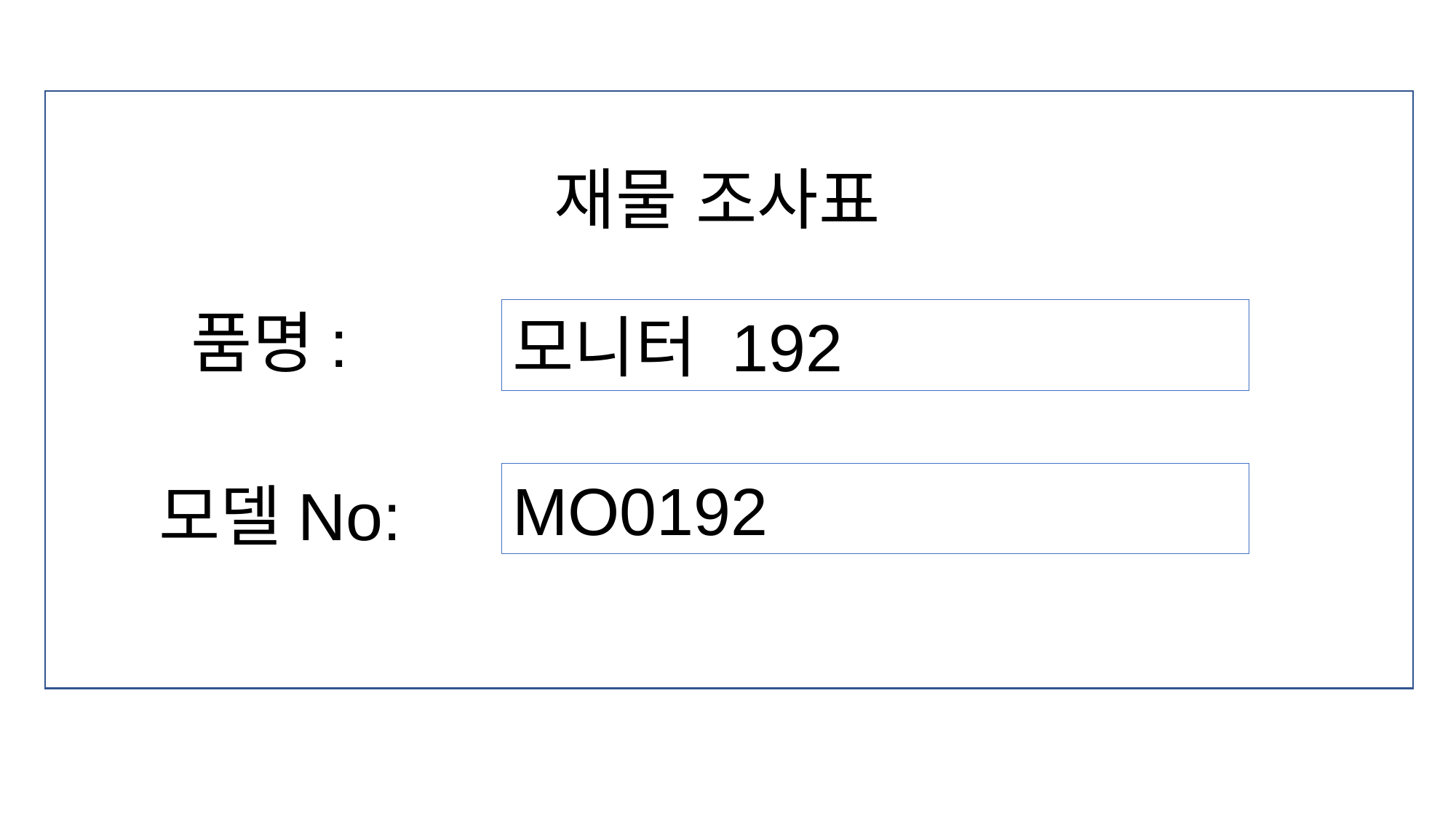

재물 조사표
품명:
모니터 192
MO0192
모델No: